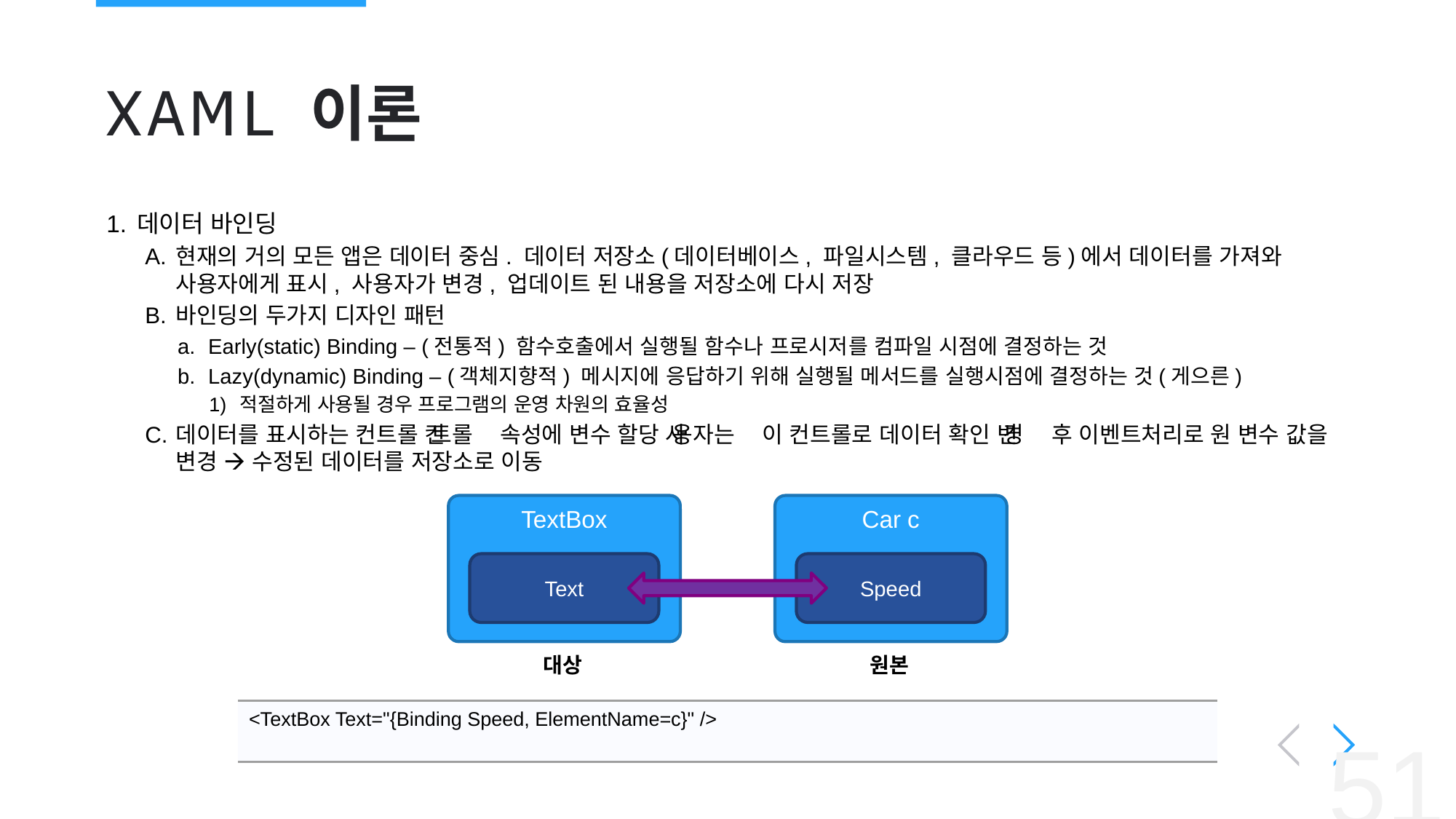

# XAML 이론
데이터 바인딩
현재의 거의 모든 앱은 데이터 중심. 데이터 저장소(데이터베이스, 파일시스템, 클라우드 등)에서 데이터를 가져와 사용자에게 표시, 사용자가 변경, 업데이트 된 내용을 저장소에 다시 저장
바인딩의 두가지 디자인 패턴
Early(static) Binding – (전통적) 함수호출에서 실행될 함수나 프로시저를 컴파일 시점에 결정하는 것
Lazy(dynamic) Binding – (객체지향적) 메시지에 응답하기 위해 실행될 메서드를 실행시점에 결정하는 것(게으른)
적절하게 사용될 경우 프로그램의 운영 차원의 효율성
데이터를 표시하는 컨트롤 🡪 컨트롤 속성에 변수 할당 🡪 사용자는 이 컨트롤로 데이터 확인 🡪 변경 후 이벤트처리로 원 변수 값을 변경 🡪 수정된 데이터를 저장소로 이동
TextBox
Car c
Text
Speed

대상
원본
<TextBox Text="{Binding Speed, ElementName=c}" />
51